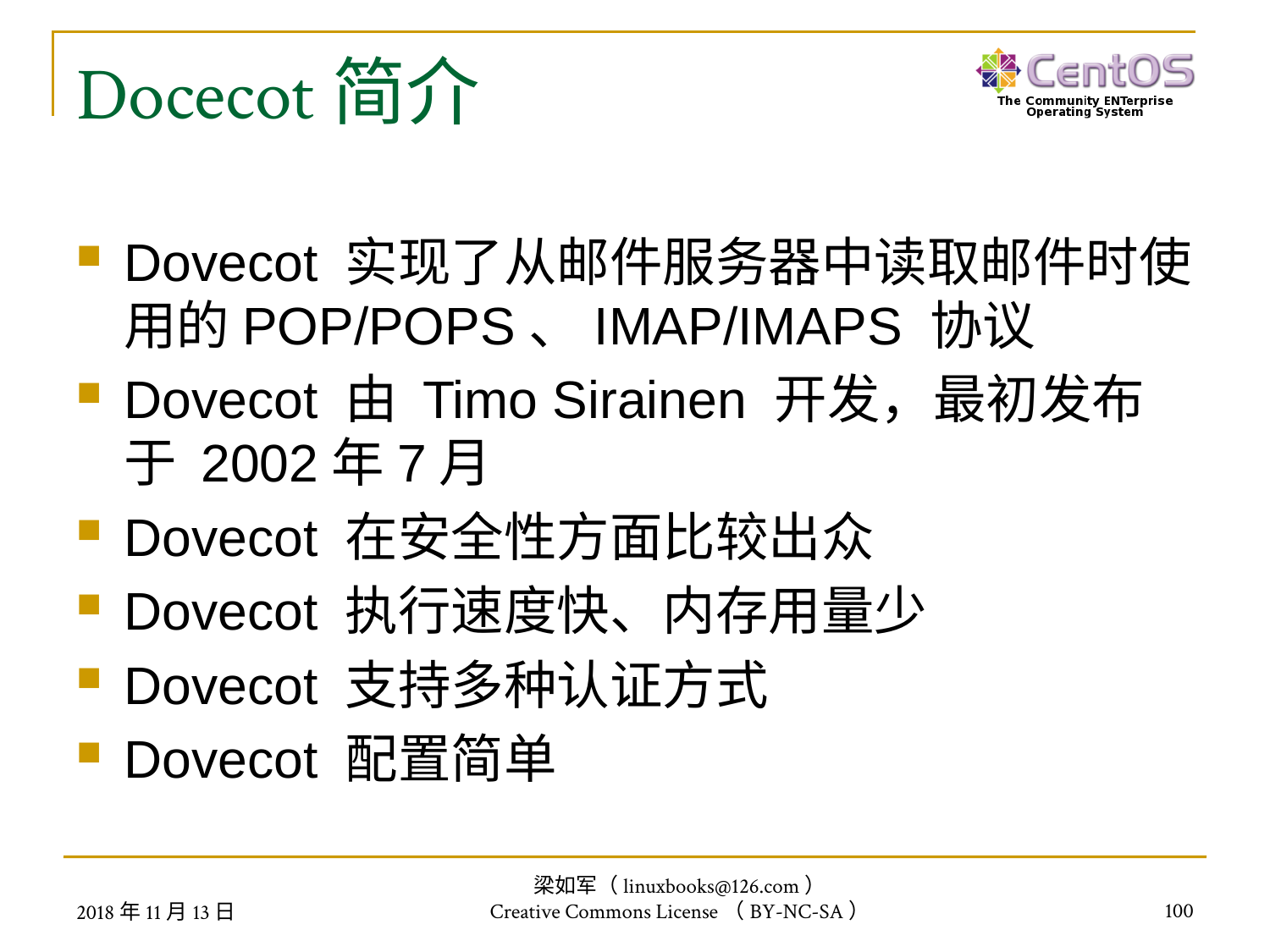

# Docecot简介
Dovecot 实现了从邮件服务器中读取邮件时使用的POP/POPS、IMAP/IMAPS 协议
Dovecot 由 Timo Sirainen 开发，最初发布于 2002年7月
Dovecot 在安全性方面比较出众
Dovecot 执行速度快、内存用量少
Dovecot 支持多种认证方式
Dovecot 配置简单
梁如军（linuxbooks@126.com）
Creative Commons License（BY-NC-SA）
2018年11月13日
100